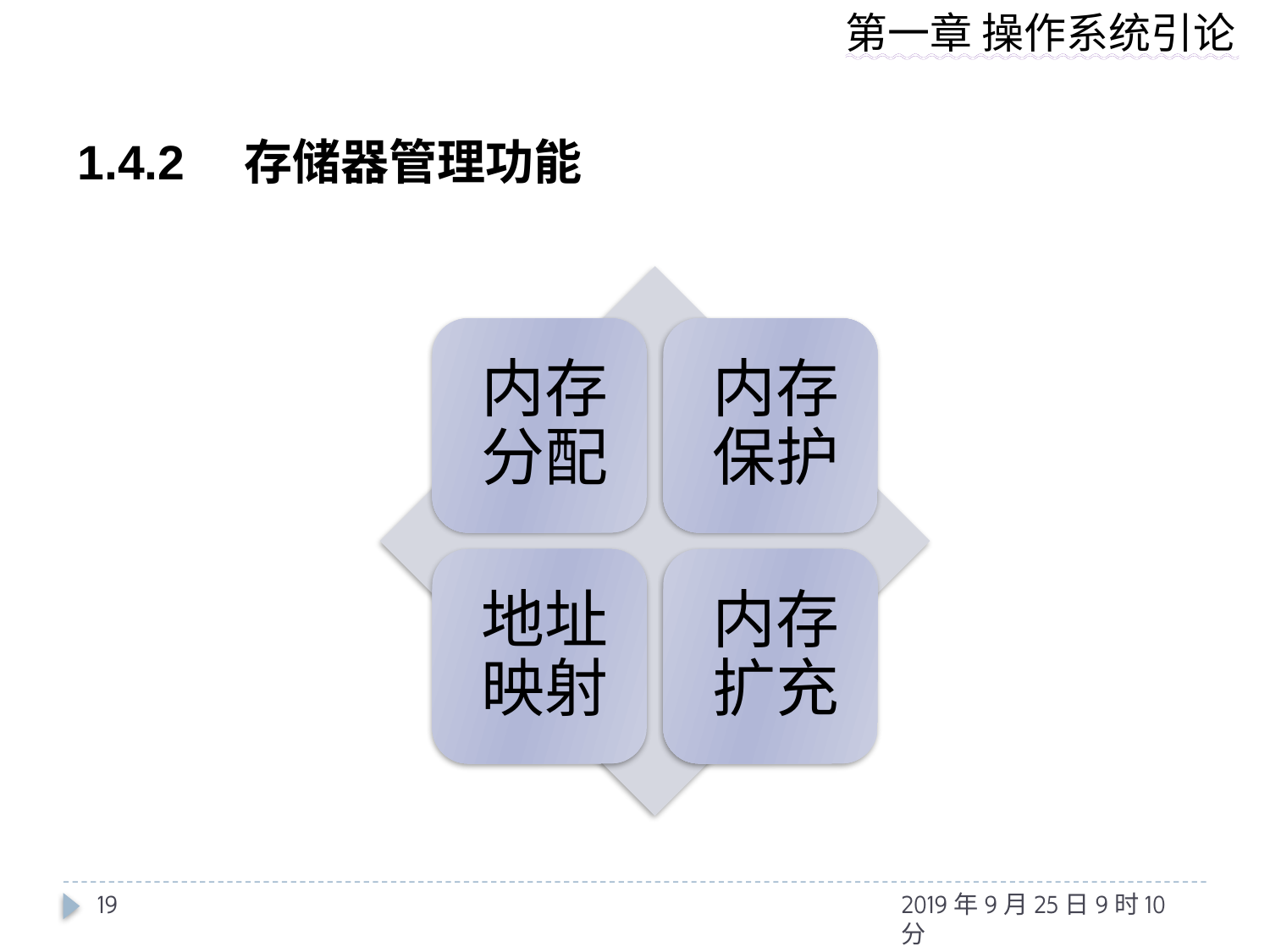

1.4.2　存储器管理功能

内存分配
内存保护
地址映射
内存扩充
19
2019年9月25日9时10分